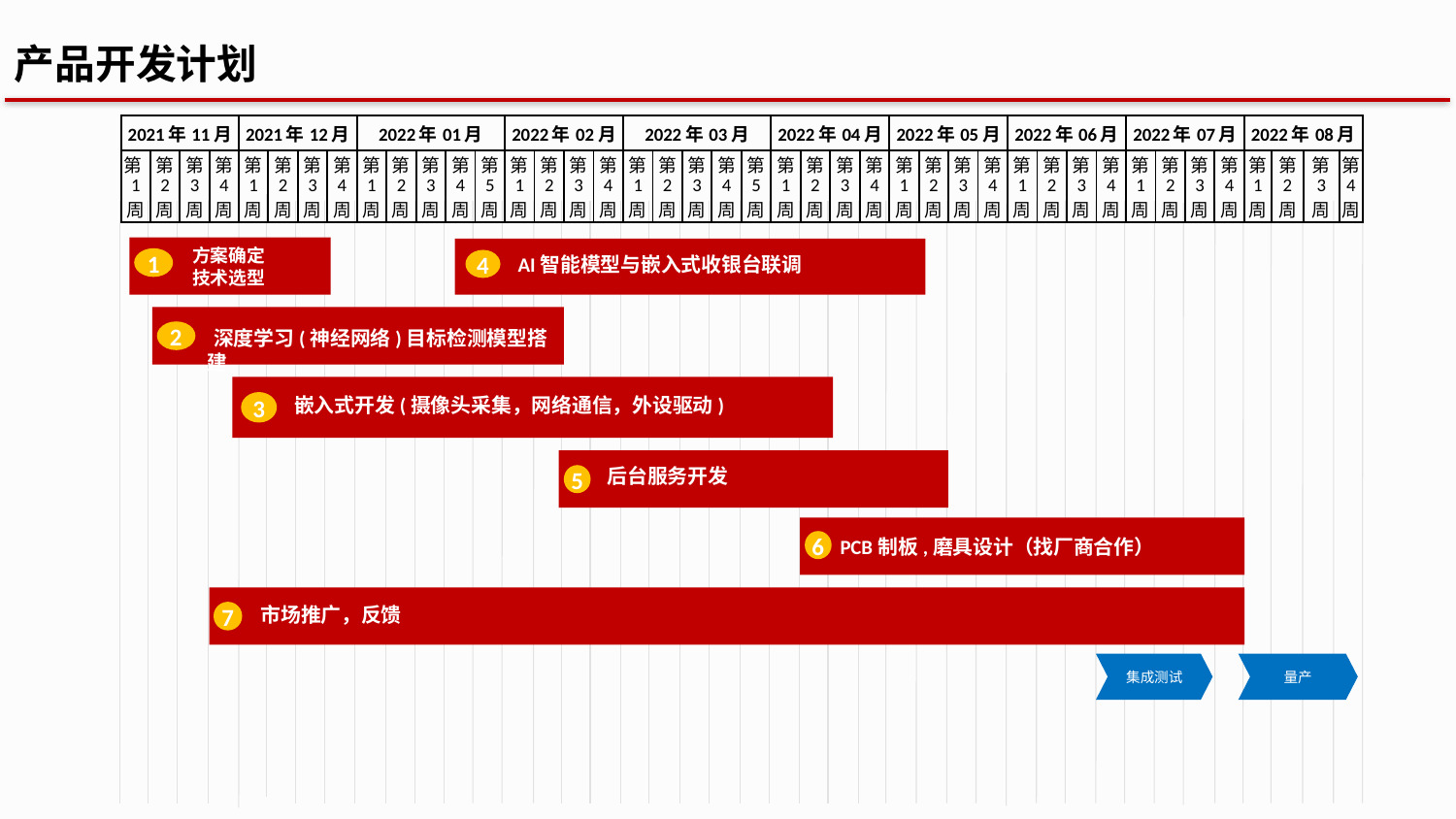

产品开发计划
| 2021年11月 |  |  |  | 2021年12月 |  |  |  | 2022年01月 |  |  |  |  | 2022年02月 |  |  |  | 2022年03月 |  |  |  |  | 2022年04月 |  |  |  | 2022年05月 |  |  |  | 2022年06月 |  |  |  | 2022年07月 |  |  |  | 2022年08月 |  |  |  |
| --- | --- | --- | --- | --- | --- | --- | --- | --- | --- | --- | --- | --- | --- | --- | --- | --- | --- | --- | --- | --- | --- | --- | --- | --- | --- | --- | --- | --- | --- | --- | --- | --- | --- | --- | --- | --- | --- | --- | --- | --- | --- |
| 第1 周 | 第 2 周 | 第 3 周 | 第 4 周 | 第 1 周 | 第 2 周 | 第 3 周 | 第 4 周 | 第 1 周 | 第 2 周 | 第 3 周 | 第 4 周 | 第 5 周 | 第 1 周 | 第 2 周 | 第 3 周 | 第 4 周 | 第 1 周 | 第 2 周 | 第 3 周 | 第 4 周 | 第 5 周 | 第 1 周 | 第 2 周 | 第 3 周 | 第 4 周 | 第 1 周 | 第 2 周 | 第 3 周 | 第 4 周 | 第 1 周 | 第 2 周 | 第 3 周 | 第 4 周 | 第 1 周 | 第 2 周 | 第 3 周 | 第 4 周 | 第 1 周 | 第 2 周 | 第 3 周 | 第 4 周 |

方案确定
技术选型
1

AI智能模型与嵌入式收银台联调
4

2
 深度学习(神经网络)目标检测模型搭建

 嵌入式开发(摄像头采集，网络通信，外设驱动)
3

5
 后台服务开发

PCB制板,磨具设计（找厂商合作）
6

 市场推广，反馈
7
集成测试
量产